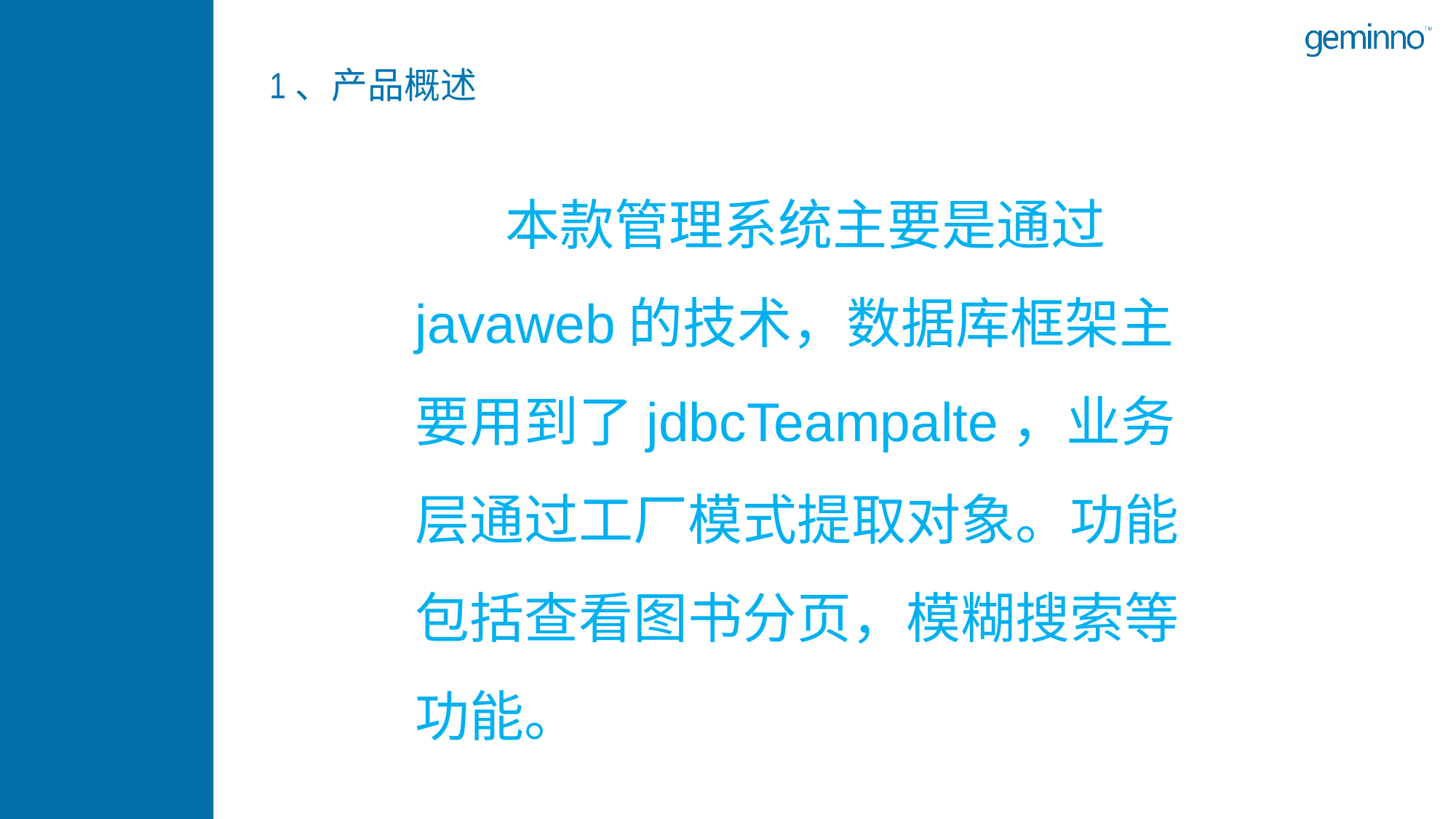

1、产品概述
本款管理系统主要是通过javaweb的技术，数据库框架主要用到了jdbcTeampalte，业务层通过工厂模式提取对象。功能包括查看图书分页，模糊搜索等功能。